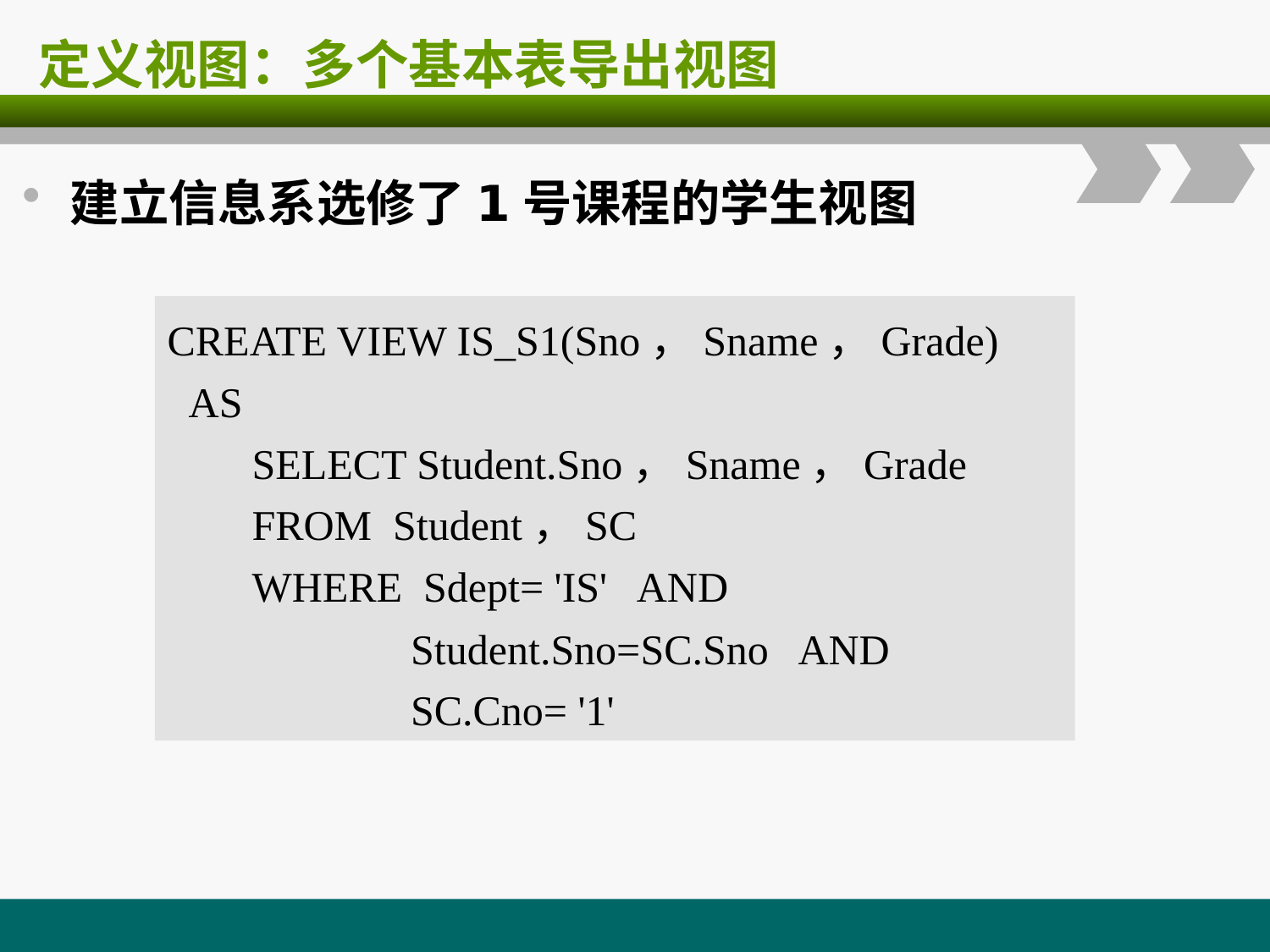

# 定义视图：多个基本表导出视图
建立信息系选修了1号课程的学生视图
CREATE VIEW IS_S1(Sno，Sname，Grade)
  AS
        SELECT Student.Sno，Sname，Grade
        FROM  Student，SC
        WHERE  Sdept= 'IS'   AND
                       Student.Sno=SC.Sno   AND
                       SC.Cno= '1'